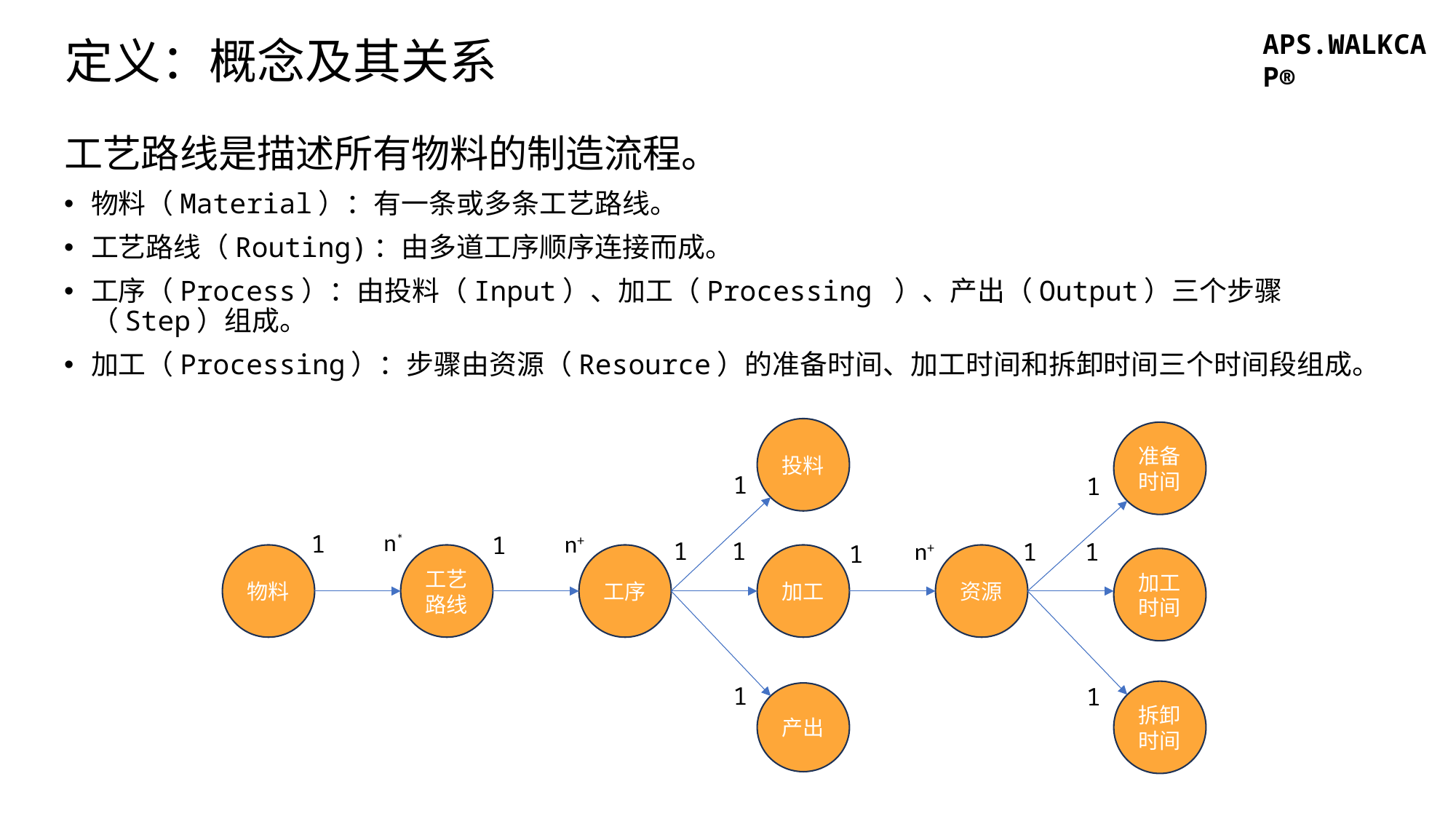

定义：概念及其关系
工艺路线是描述所有物料的制造流程。
物料（Material）：有一条或多条工艺路线。
工艺路线（Routing)：由多道工序顺序连接而成。
工序（Process）：由投料（Input）、加工（Processing ）、产出（Output）三个步骤（Step）组成。
加工（Processing）：步骤由资源（Resource）的准备时间、加工时间和拆卸时间三个时间段组成。
投料
准备时间
物料
工艺
路线
工序
加工
资源
加工时间
拆卸时间
产出
1
1
n*
n+
1
1
1
n+
1
1
1
1
1
1